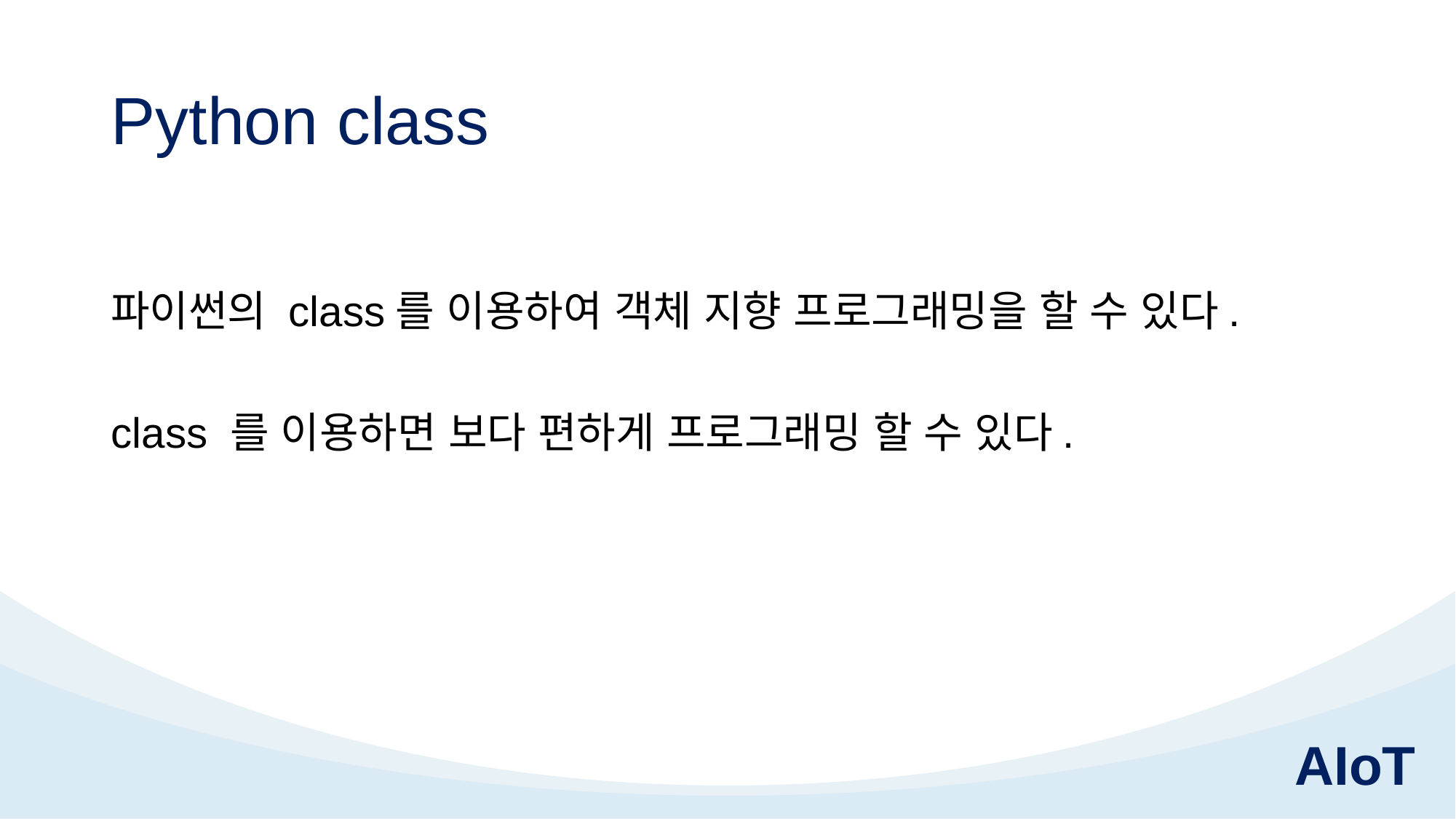

# Python class

파이썬의 class를 이용하여 객체 지향 프로그래밍을 할 수 있다.

class 를 이용하면 보다 편하게 프로그래밍 할 수 있다.